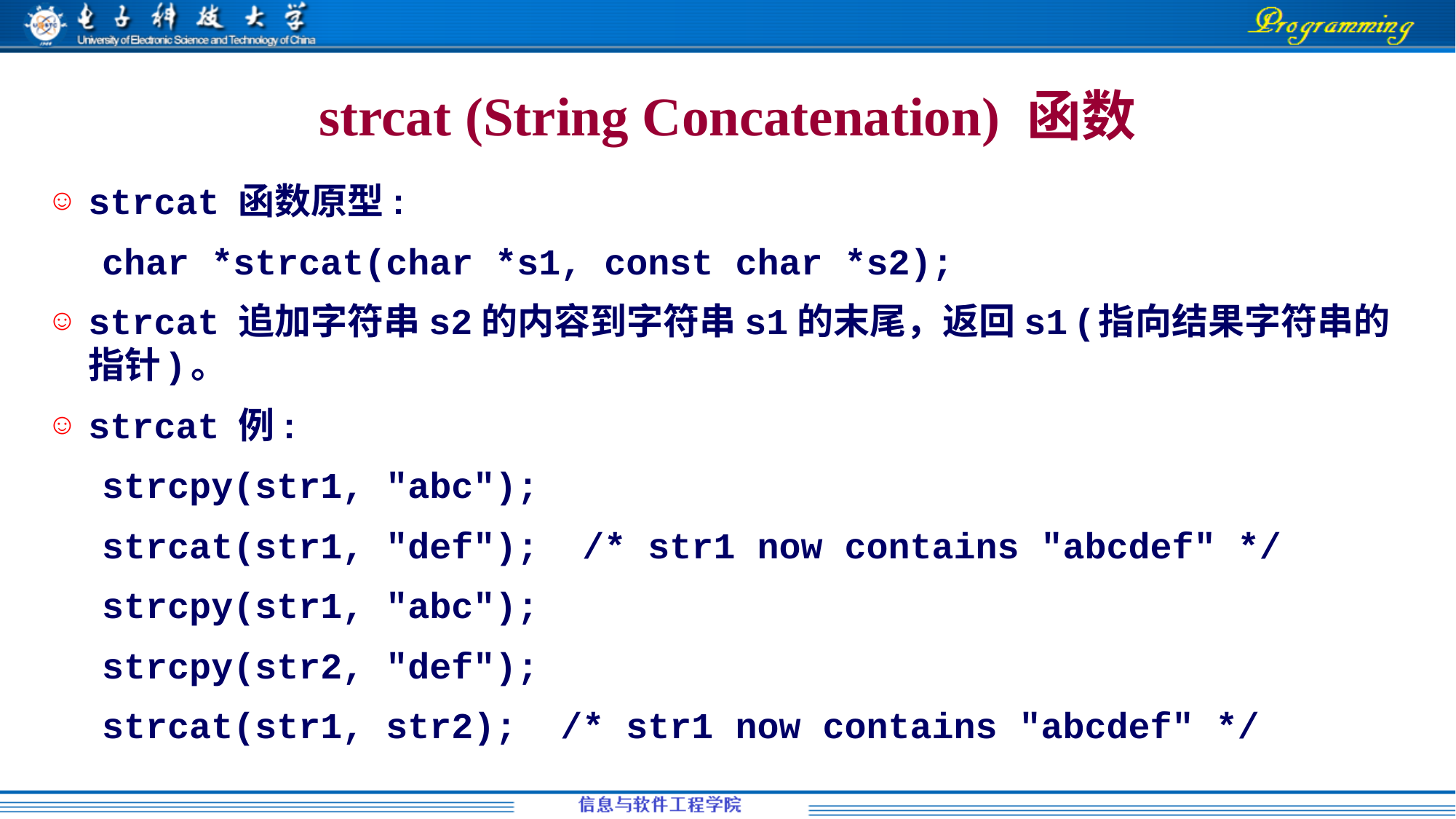

strcat (String Concatenation) 函数
strcat 函数原型:
char *strcat(char *s1, const char *s2);
strcat 追加字符串s2的内容到字符串s1的末尾，返回s1 (指向结果字符串的指针)。
strcat 例:
strcpy(str1, "abc");
strcat(str1, "def");  /* str1 now contains "abcdef" */
strcpy(str1, "abc");
strcpy(str2, "def");
strcat(str1, str2);  /* str1 now contains "abcdef" */